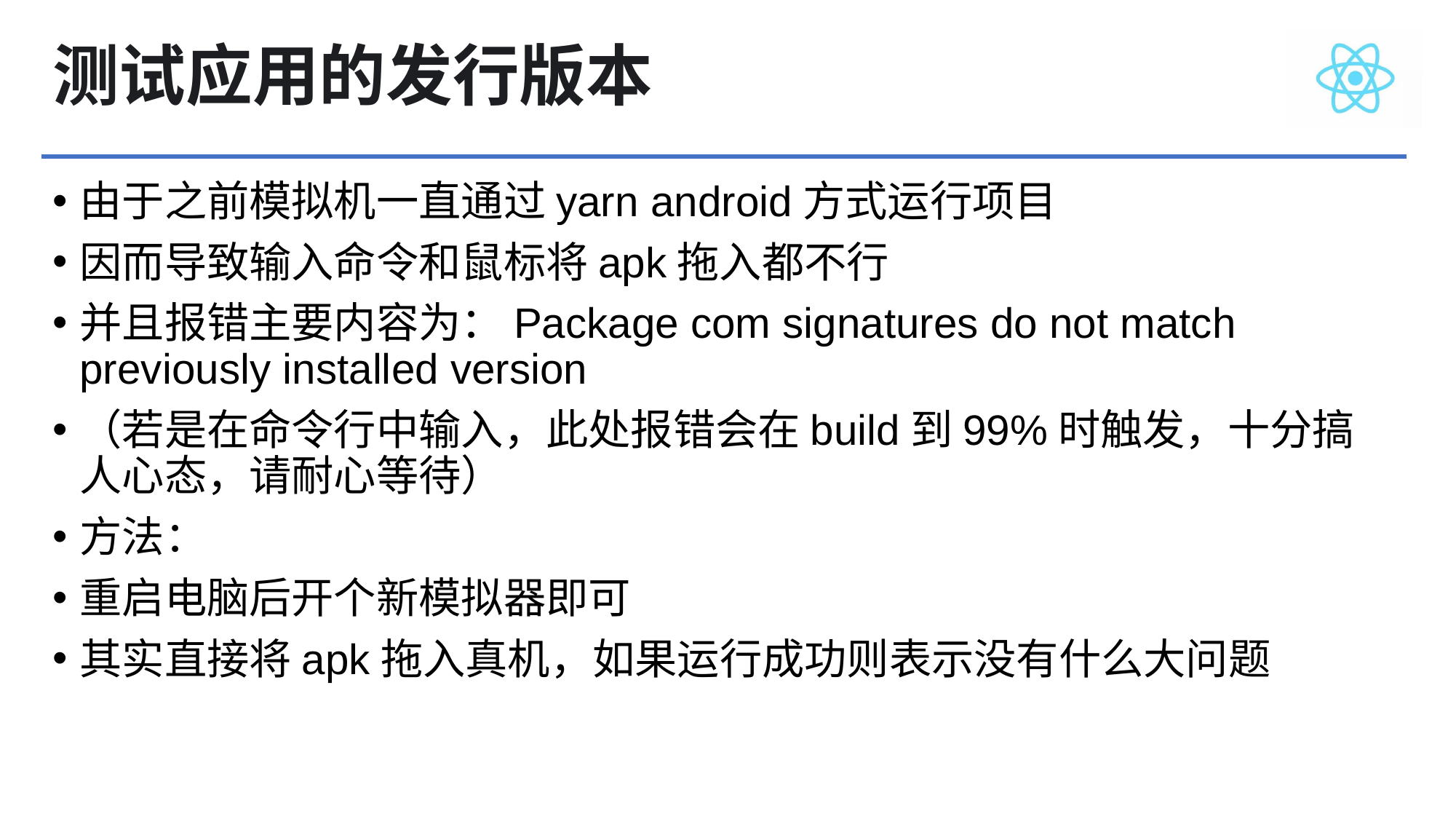

# 测试应用的发行版本
由于之前模拟机一直通过yarn android方式运行项目
因而导致输入命令和鼠标将apk拖入都不行
并且报错主要内容为：Package com signatures do not match previously installed version
（若是在命令行中输入，此处报错会在build到99%时触发，十分搞人心态，请耐心等待）
方法：
重启电脑后开个新模拟器即可
其实直接将apk拖入真机，如果运行成功则表示没有什么大问题